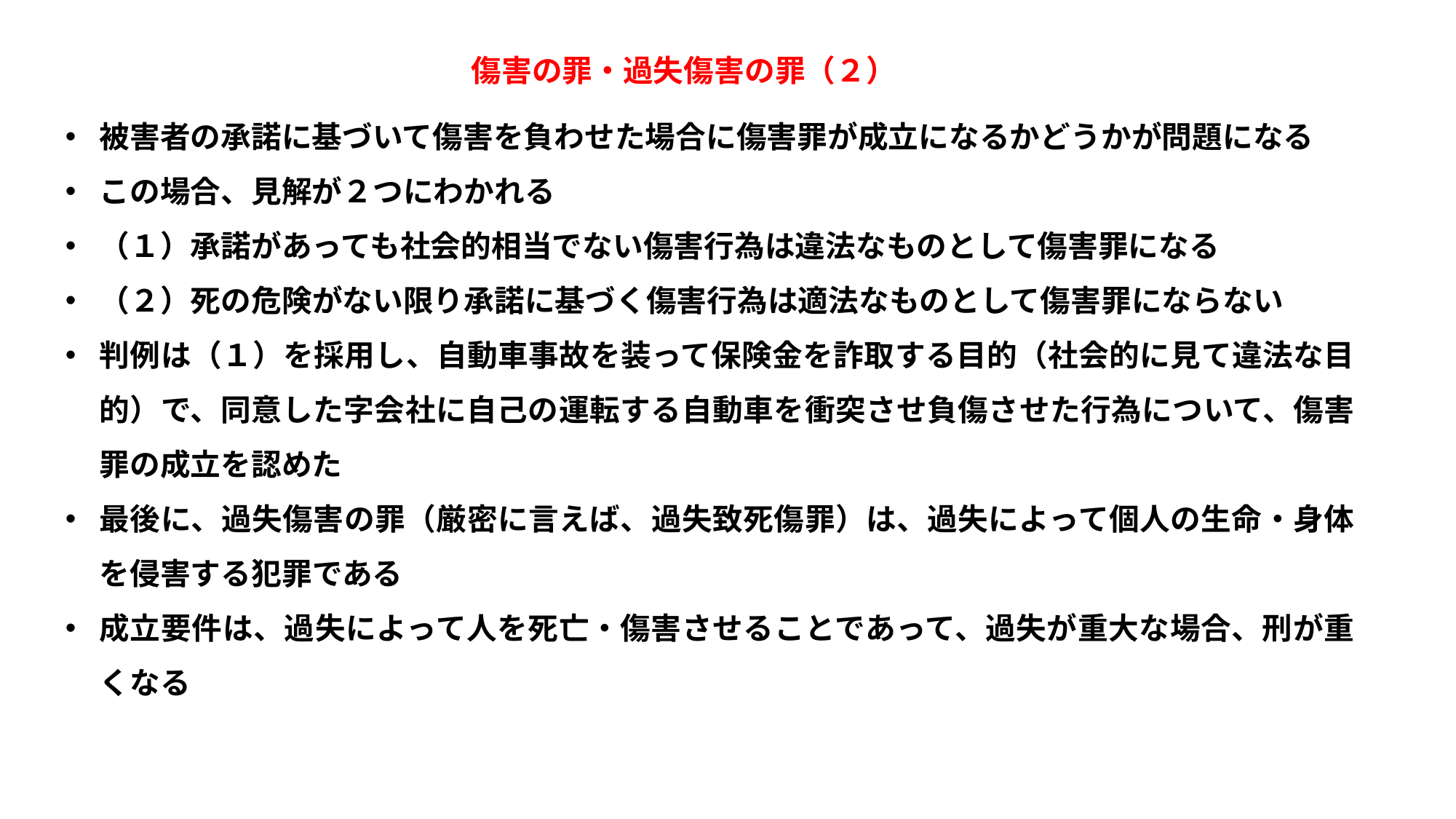

傷害の罪・過失傷害の罪（２）
被害者の承諾に基づいて傷害を負わせた場合に傷害罪が成立になるかどうかが問題になる
この場合、見解が２つにわかれる
（１）承諾があっても社会的相当でない傷害行為は違法なものとして傷害罪になる
（２）死の危険がない限り承諾に基づく傷害行為は適法なものとして傷害罪にならない
判例は（１）を採用し、自動車事故を装って保険金を詐取する目的（社会的に見て違法な目的）で、同意した字会社に自己の運転する自動車を衝突させ負傷させた行為について、傷害罪の成立を認めた
最後に、過失傷害の罪（厳密に言えば、過失致死傷罪）は、過失によって個人の生命・身体を侵害する犯罪である
成立要件は、過失によって人を死亡・傷害させることであって、過失が重大な場合、刑が重くなる